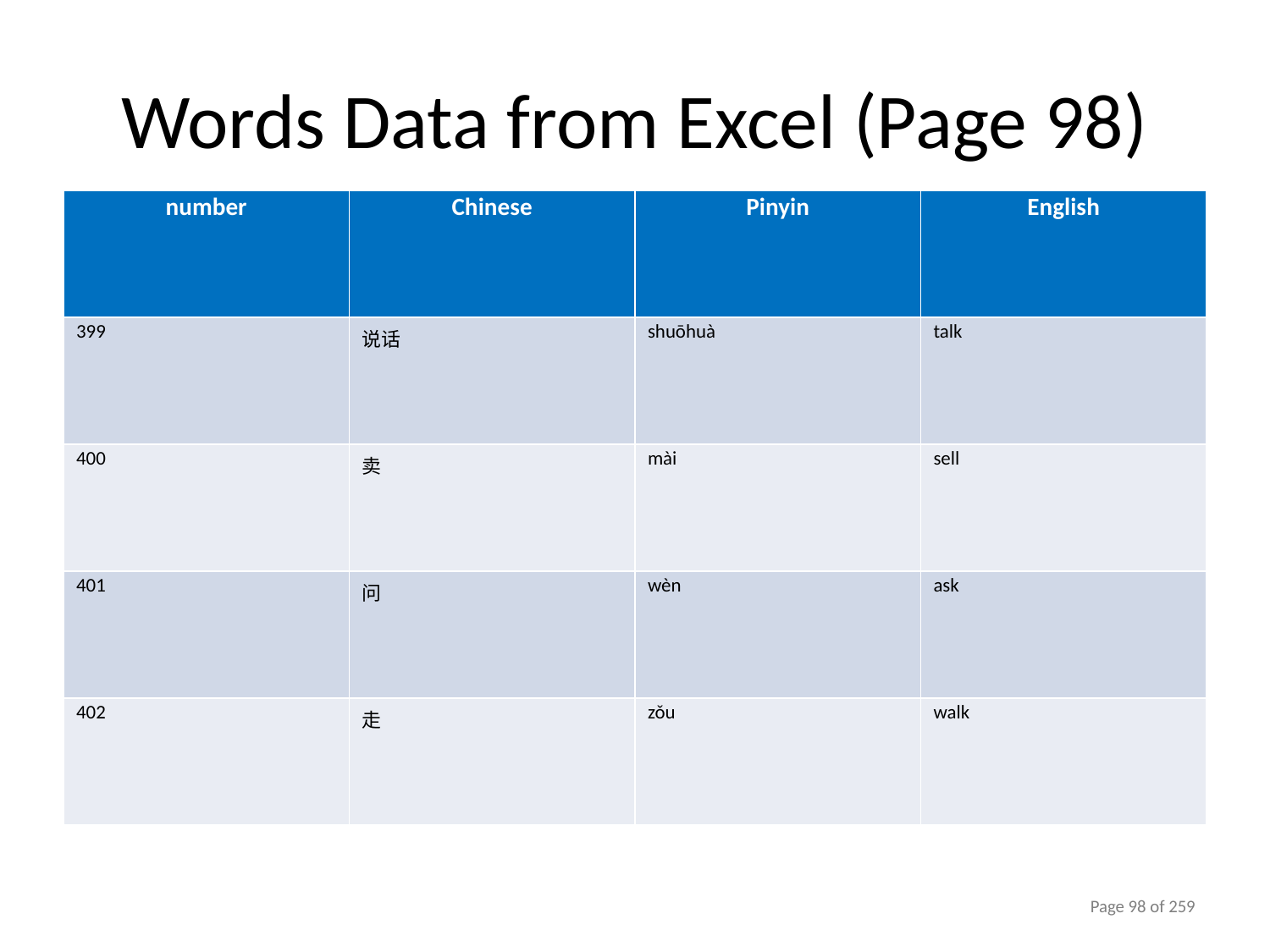

# Words Data from Excel (Page 98)
| number | Chinese | Pinyin | English |
| --- | --- | --- | --- |
| 399 | 说话 | shuōhuà | talk |
| 400 | 卖 | mài | sell |
| 401 | 问 | wèn | ask |
| 402 | 走 | zǒu | walk |

Page 98 of 259